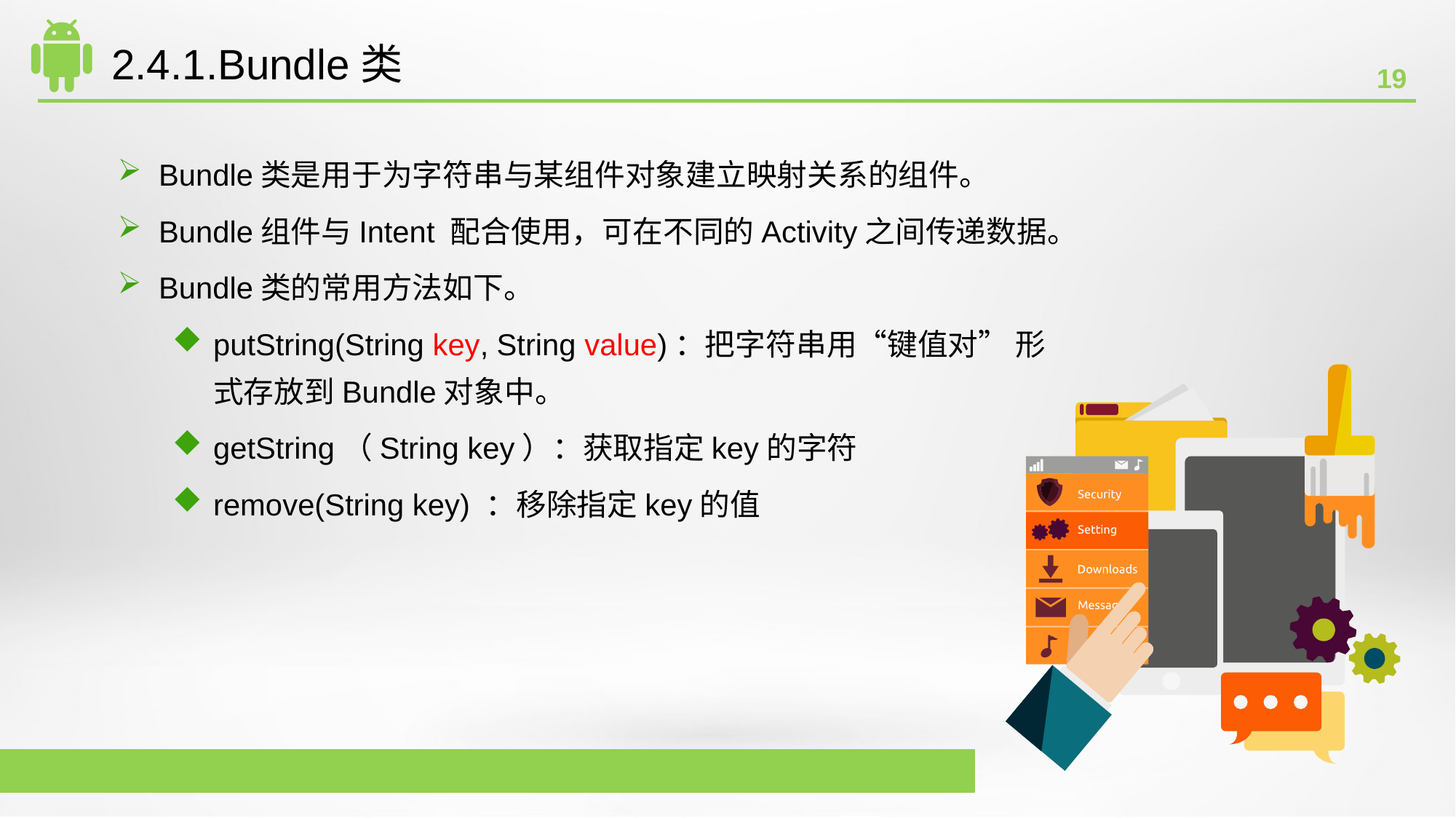

# 2.4.1.Bundle类
Bundle类是用于为字符串与某组件对象建立映射关系的组件。
Bundle组件与Intent 配合使用，可在不同的Activity之间传递数据。
Bundle类的常用方法如下。
putString(String key, String value)：把字符串用“键值对” 形式存放到Bundle对象中。
getString（String key）：获取指定key的字符
remove(String key) ：移除指定key的值